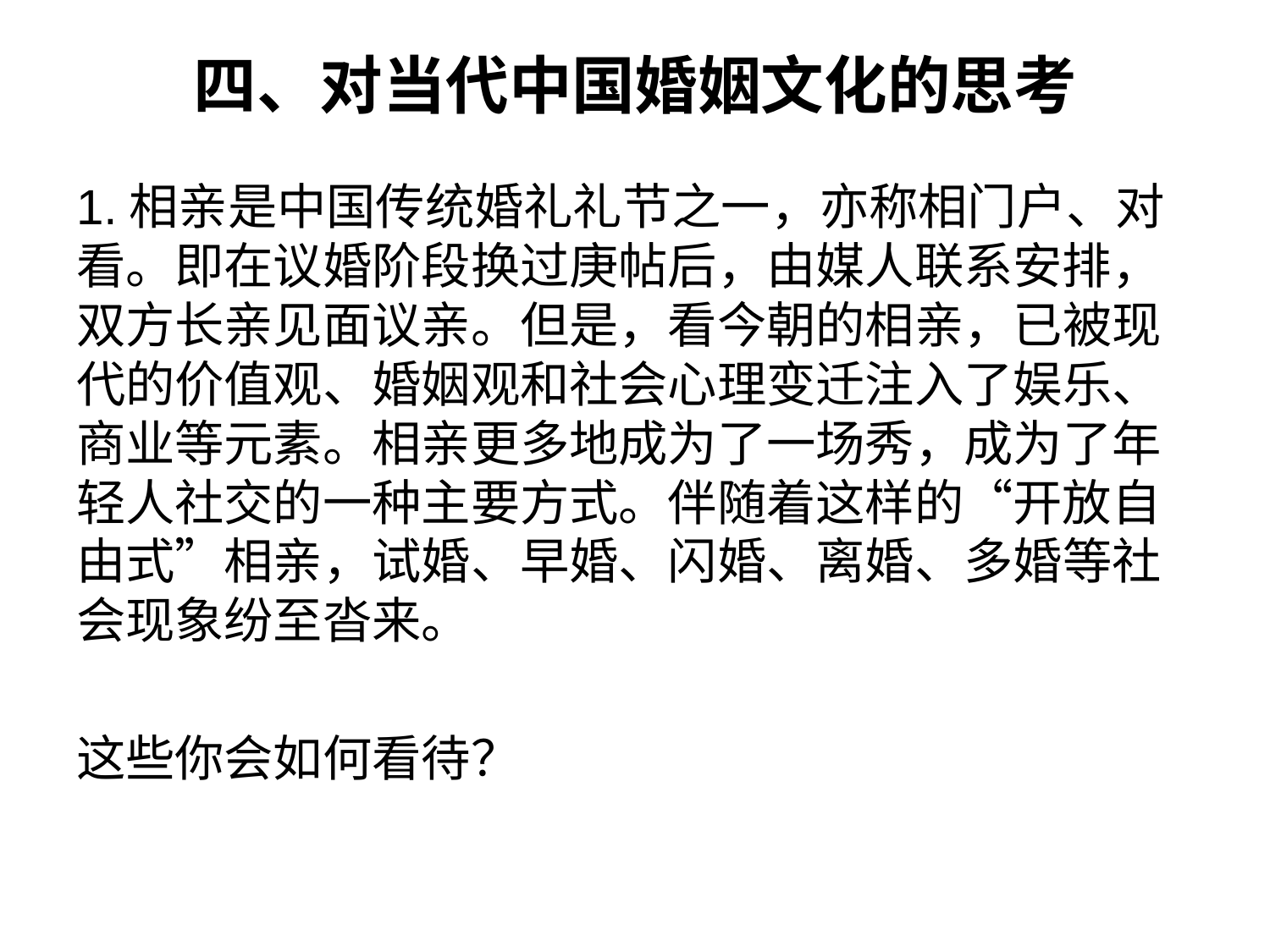

# 四、对当代中国婚姻文化的思考
1.相亲是中国传统婚礼礼节之一，亦称相门户、对看。即在议婚阶段换过庚帖后，由媒人联系安排，双方长亲见面议亲。但是，看今朝的相亲，已被现代的价值观、婚姻观和社会心理变迁注入了娱乐、商业等元素。相亲更多地成为了一场秀，成为了年轻人社交的一种主要方式。伴随着这样的“开放自由式”相亲，试婚、早婚、闪婚、离婚、多婚等社会现象纷至沓来。

这些你会如何看待？